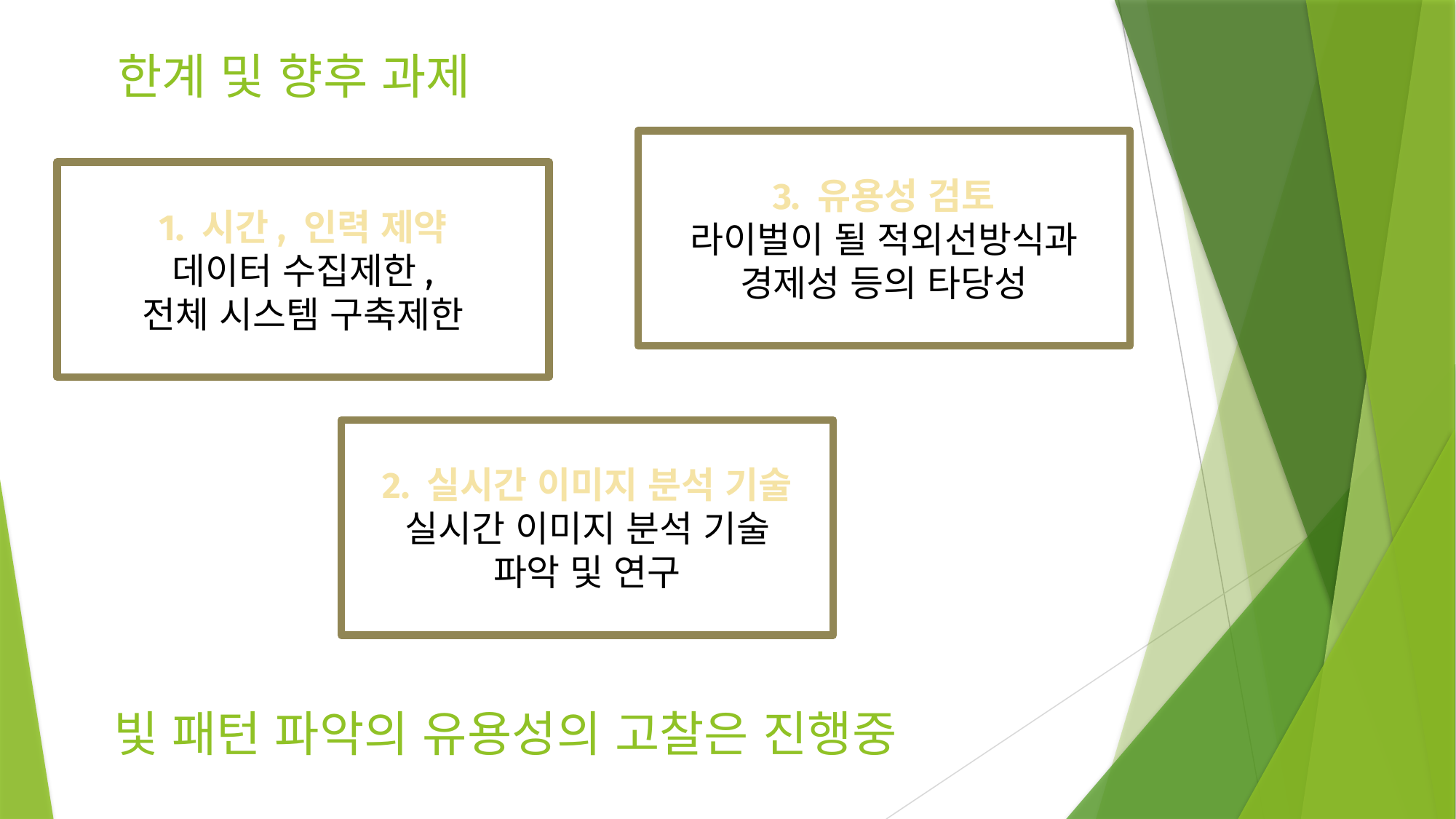

한계 및 향후 과제
3. 유용성 검토
라이벌이 될 적외선방식과
경제성 등의 타당성
1. 시간, 인력 제약
데이터 수집제한,
전체 시스템 구축제한
2. 실시간 이미지 분석 기술
실시간 이미지 분석 기술
파악 및 연구
빛 패턴 파악의 유용성의 고찰은 진행중